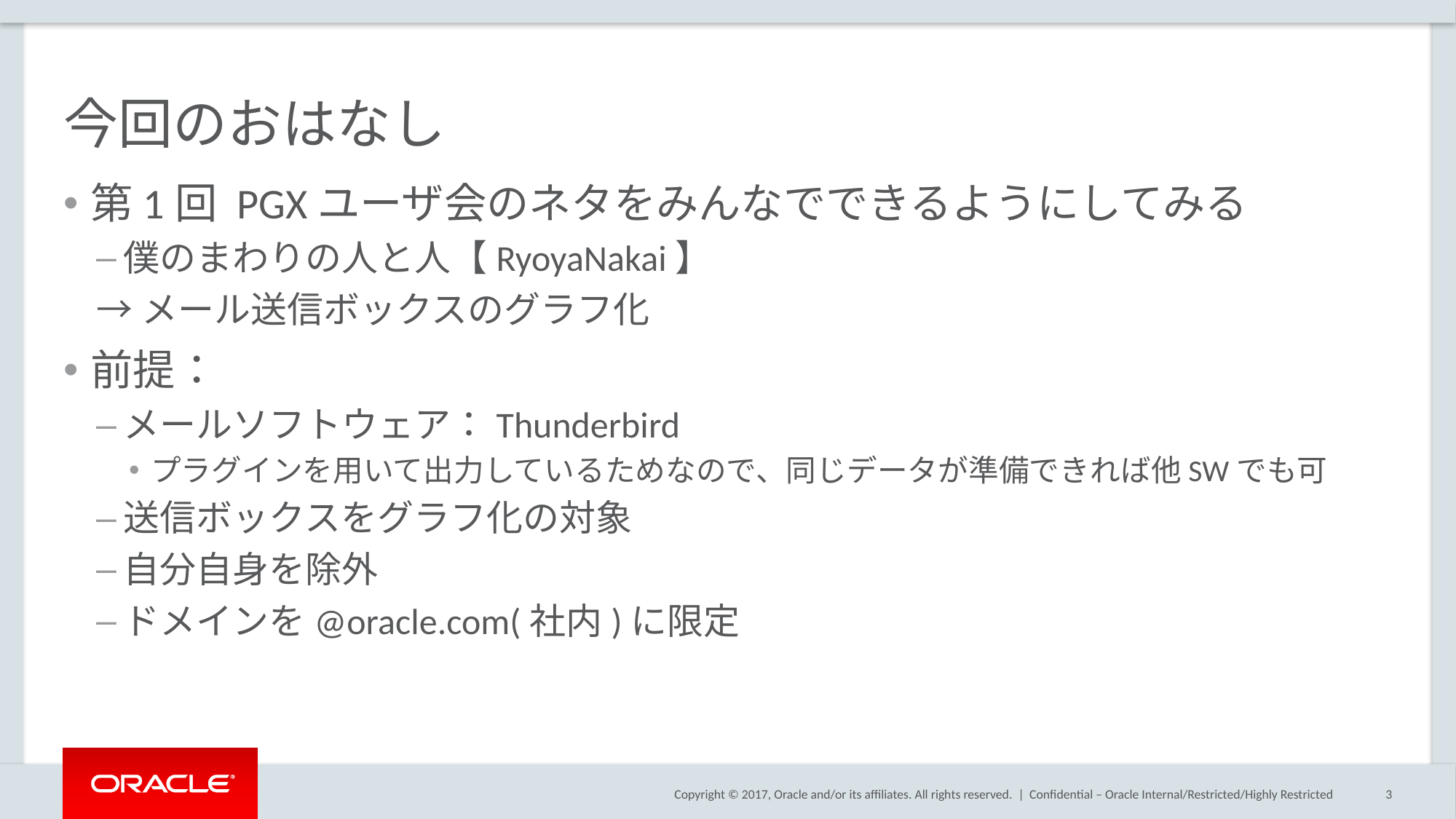

# 今回のおはなし
第1回 PGXユーザ会のネタをみんなでできるようにしてみる
僕のまわりの人と人【RyoyaNakai】
→メール送信ボックスのグラフ化
前提：
メールソフトウェア：Thunderbird
プラグインを用いて出力しているためなので、同じデータが準備できれば他SWでも可
送信ボックスをグラフ化の対象
自分自身を除外
ドメインを@oracle.com(社内)に限定

Confidential – Oracle Internal/Restricted/Highly Restricted
3